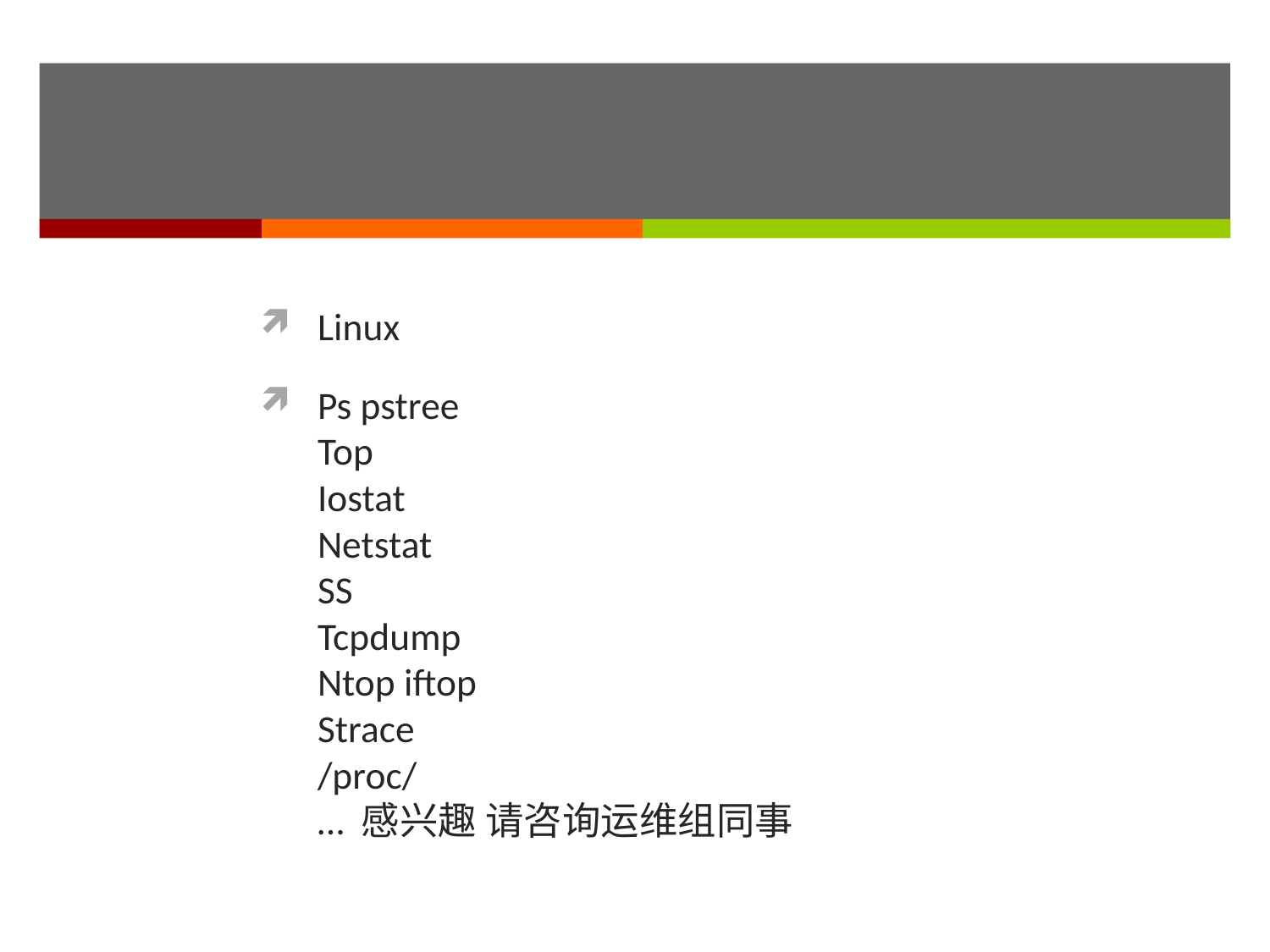

#
Linux
Ps pstree
Top
Iostat
Netstat
SS
Tcpdump
Ntop iftop
Strace
/proc/
… 感兴趣 请咨询运维组同事